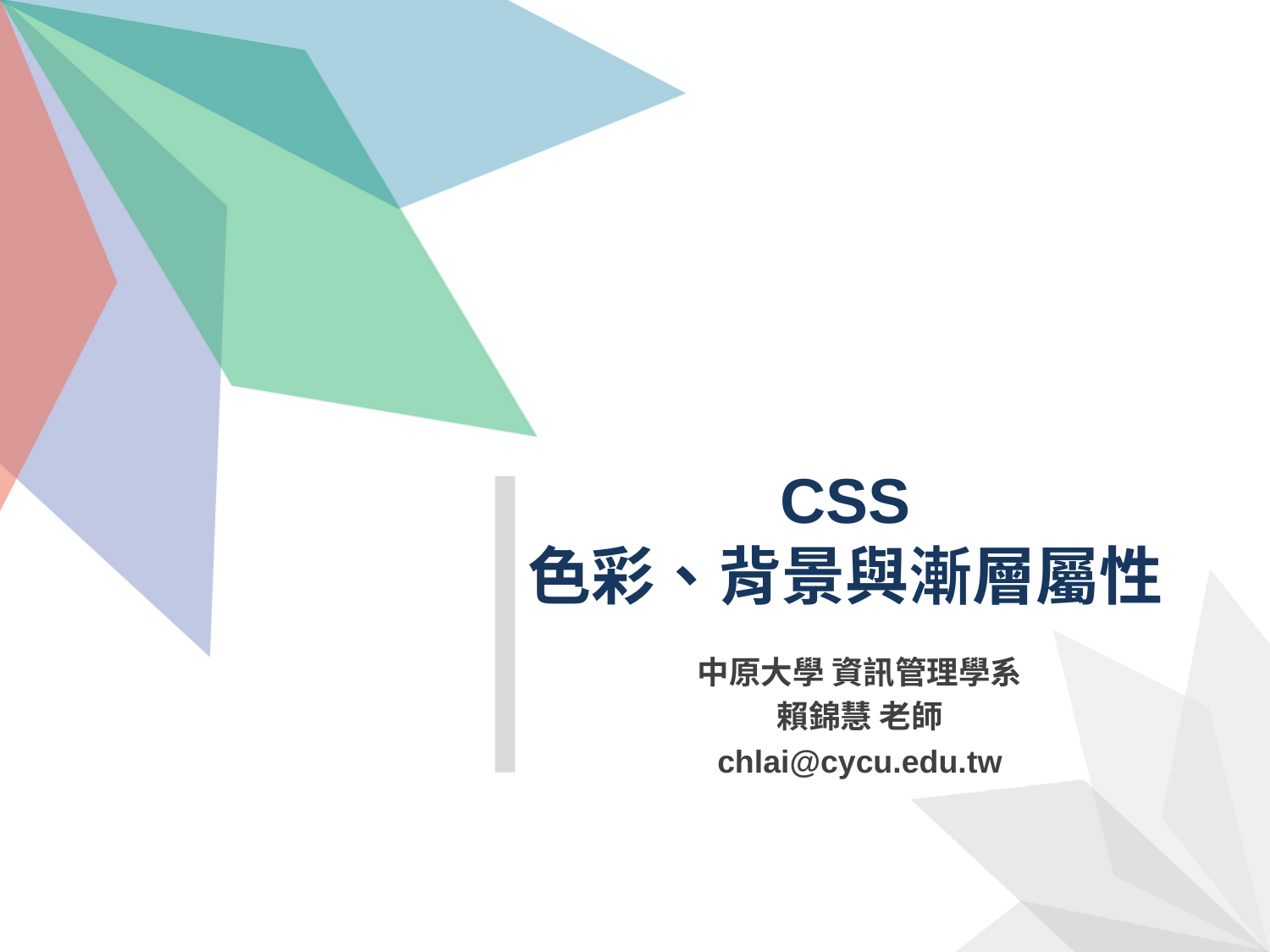

# CSS 色彩、背景與漸層屬性
中原大學 資訊管理學系
賴錦慧 老師
chlai@cycu.edu.tw